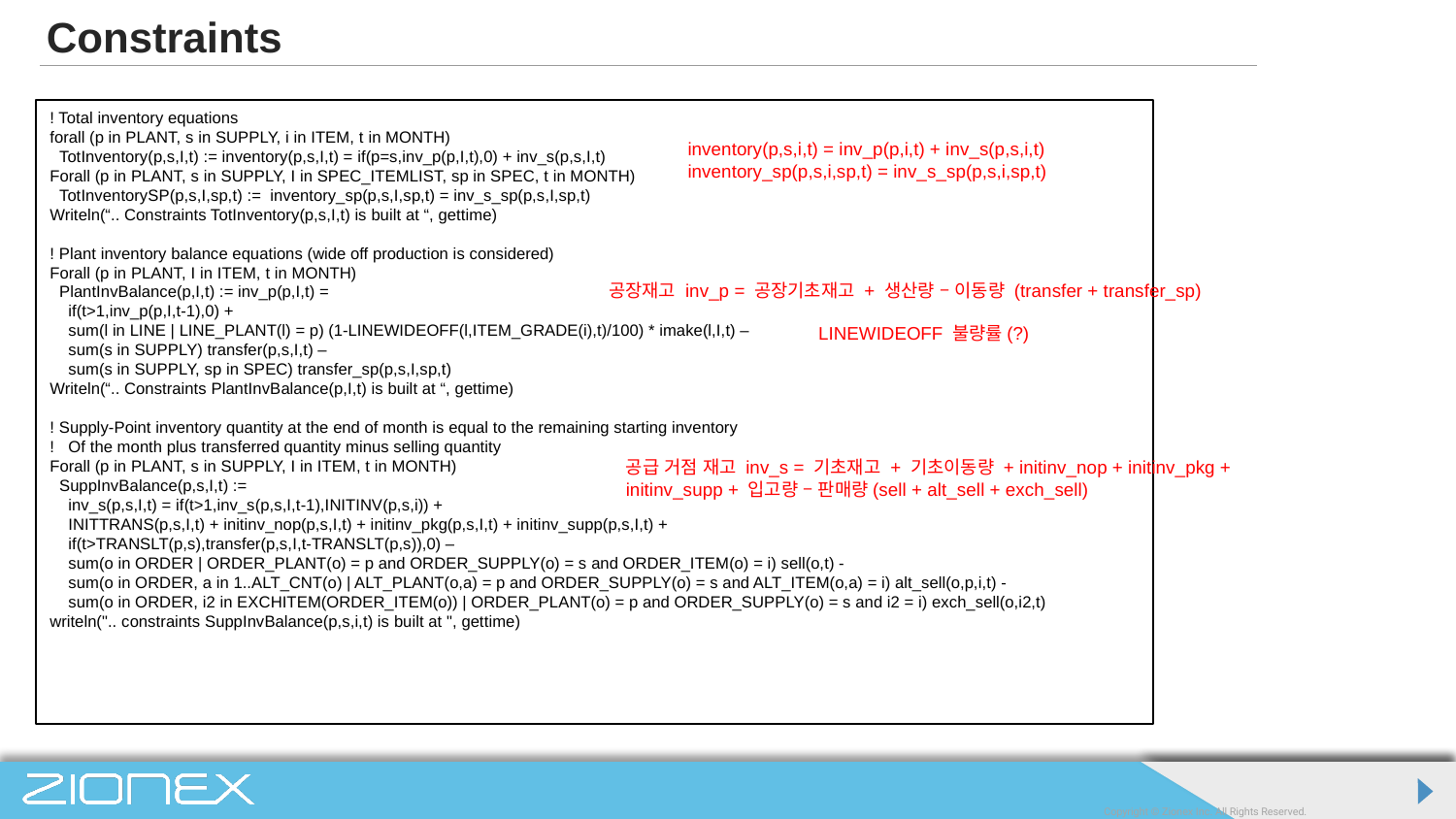

# Constraints
! Total inventory equations
forall (p in PLANT, s in SUPPLY, i in ITEM, t in MONTH)
  TotInventory(p,s,I,t) := inventory(p,s,I,t) = if(p=s,inv_p(p,I,t),0) + inv_s(p,s,I,t)
Forall (p in PLANT, s in SUPPLY, I in SPEC_ITEMLIST, sp in SPEC, t in MONTH)
  TotInventorySP(p,s,I,sp,t) :=  inventory_sp(p,s,I,sp,t) = inv_s_sp(p,s,I,sp,t)
Writeln(“.. Constraints TotInventory(p,s,I,t) is built at “, gettime)

! Plant inventory balance equations (wide off production is considered)
Forall (p in PLANT, I in ITEM, t in MONTH)
  PlantInvBalance(p,I,t) := inv_p(p,I,t) =
    if(t>1,inv_p(p,I,t-1),0) +
    sum(l in LINE | LINE_PLANT(l) = p) (1-LINEWIDEOFF(l,ITEM_GRADE(i),t)/100) * imake(l,I,t) –
    sum(s in SUPPLY) transfer(p,s,I,t) –
    sum(s in SUPPLY, sp in SPEC) transfer_sp(p,s,I,sp,t)
Writeln(“.. Constraints PlantInvBalance(p,I,t) is built at “, gettime)

! Supply-Point inventory quantity at the end of month is equal to the remaining starting inventory
!   Of the month plus transferred quantity minus selling quantity
Forall (p in PLANT, s in SUPPLY, I in ITEM, t in MONTH)
  SuppInvBalance(p,s,I,t) :=
    inv_s(p,s,I,t) = if(t>1,inv_s(p,s,I,t-1),INITINV(p,s,i)) +
    INITTRANS(p,s,I,t) + initinv_nop(p,s,I,t) + initinv_pkg(p,s,I,t) + initinv_supp(p,s,I,t) +
    if(t>TRANSLT(p,s),transfer(p,s,I,t-TRANSLT(p,s)),0) –
    sum(o in ORDER | ORDER_PLANT(o) = p and ORDER_SUPPLY(o) = s and ORDER_ITEM(o) = i) sell(o,t) -
    sum(o in ORDER, a in 1..ALT_CNT(o) | ALT_PLANT(o,a) = p and ORDER_SUPPLY(o) = s and ALT_ITEM(o,a) = i) alt_sell(o,p,i,t) -
    sum(o in ORDER, i2 in EXCHITEM(ORDER_ITEM(o)) | ORDER_PLANT(o) = p and ORDER_SUPPLY(o) = s and i2 = i) exch_sell(o,i2,t)
writeln(".. constraints SuppInvBalance(p,s,i,t) is built at ", gettime)
inventory(p,s,i,t) = inv_p(p,i,t) + inv_s(p,s,i,t)
inventory_sp(p,s,i,sp,t) = inv_s_sp(p,s,i,sp,t)
공장재고 inv_p = 공장기초재고 + 생산량 – 이동량 (transfer + transfer_sp)
LINEWIDEOFF 불량률(?)
공급 거점 재고 inv_s = 기초재고 + 기초이동량 + initinv_nop + initinv_pkg + initinv_supp + 입고량 – 판매량(sell + alt_sell + exch_sell)